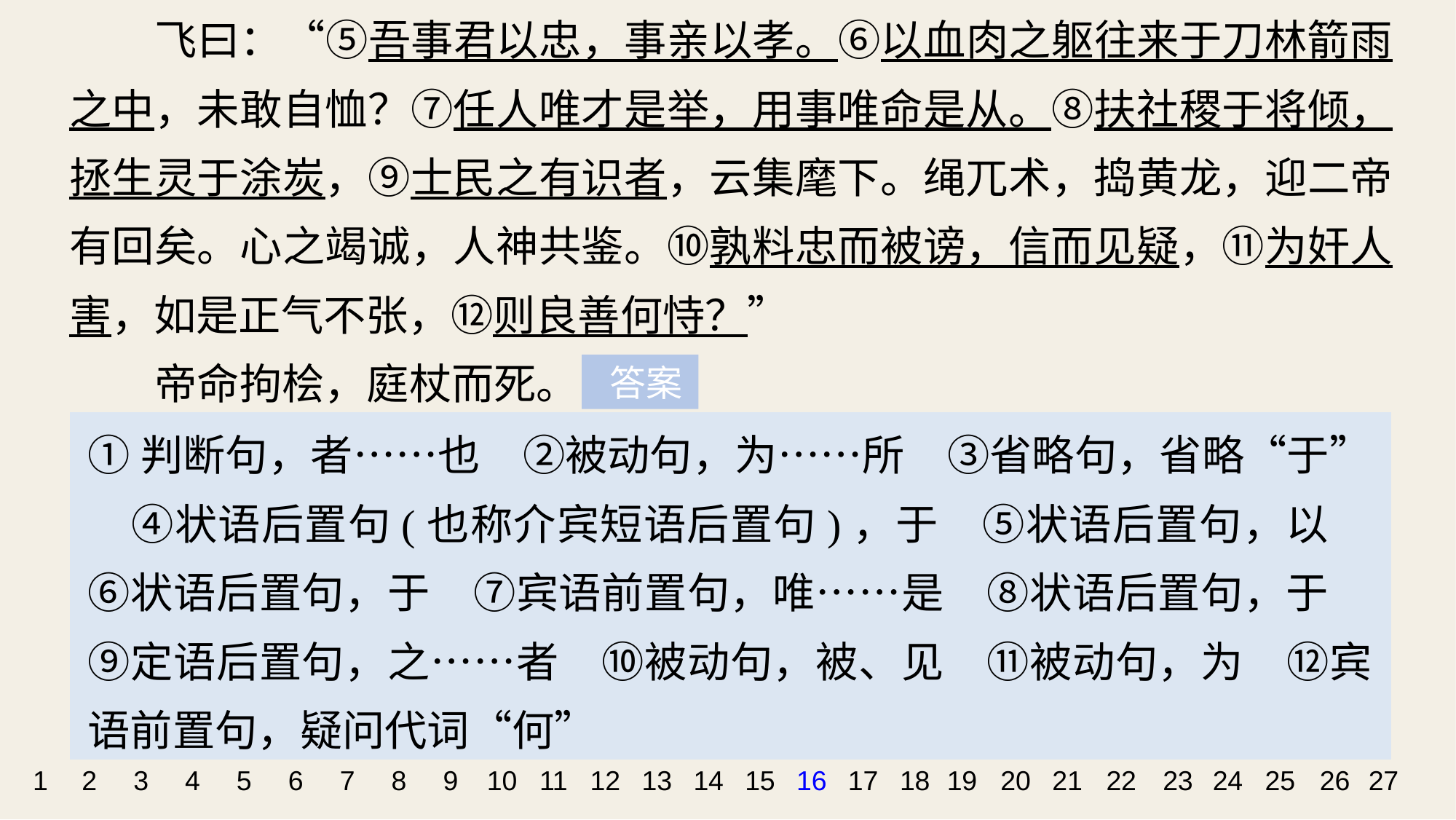

飞曰：“⑤吾事君以忠，事亲以孝。⑥以血肉之躯往来于刀林箭雨之中，未敢自恤？⑦任人唯才是举，用事唯命是从。⑧扶社稷于将倾，拯生灵于涂炭，⑨士民之有识者，云集麾下。绳兀术，捣黄龙，迎二帝有回矣。心之竭诚，人神共鉴。⑩孰料忠而被谤，信而见疑，⑪为奸人害，如是正气不张，⑫则良善何恃？”
帝命拘桧，庭杖而死。
 答案
①判断句，者……也　②被动句，为……所　③省略句，省略“于”　④状语后置句(也称介宾短语后置句)，于　⑤状语后置句，以　⑥状语后置句，于　⑦宾语前置句，唯……是　⑧状语后置句，于　⑨定语后置句，之……者　⑩被动句，被、见　⑪被动句，为　⑫宾语前置句，疑问代词“何”

1
2
3
4
5
6
7
8
9
10
11
12
13
14
15
16
17
18
19
20
21
22
23
24
25
26
27